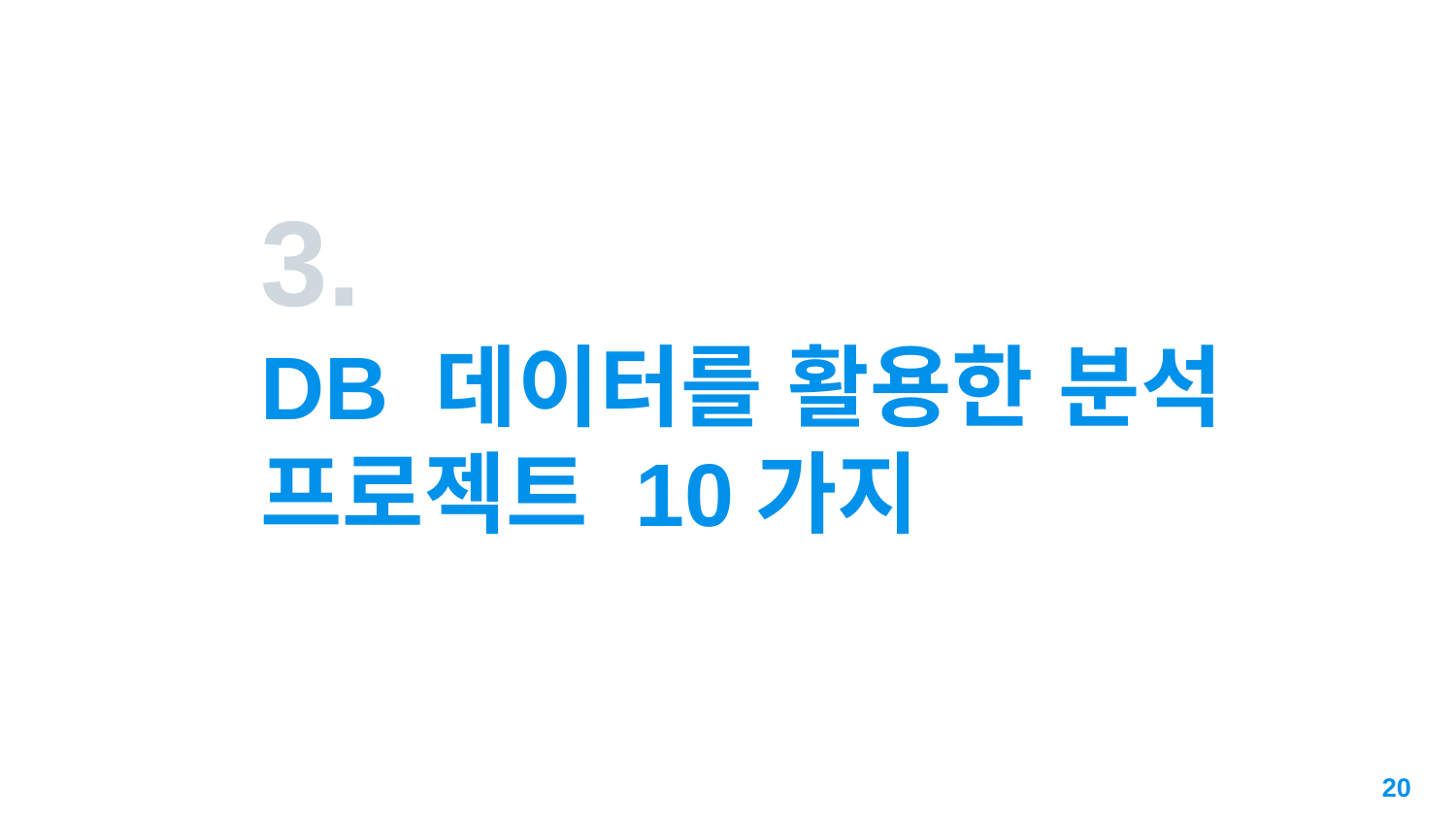

# 3.
DB 데이터를 활용한 분석 프로젝트 10가지

20